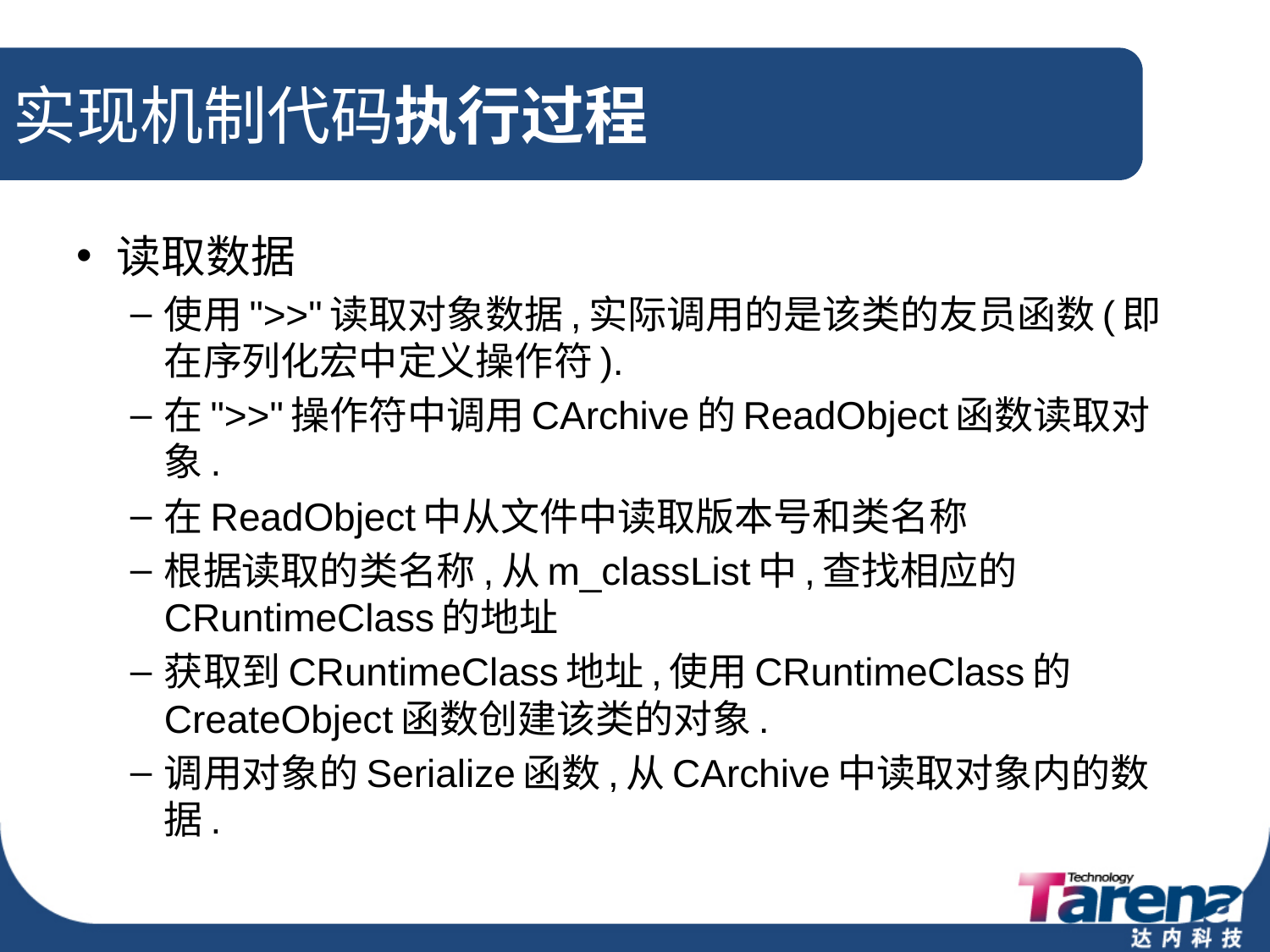

# 实现机制代码执行过程
读取数据
使用">>"读取对象数据,实际调用的是该类的友员函数(即在序列化宏中定义操作符).
在">>"操作符中调用CArchive的ReadObject函数读取对象.
在ReadObject中从文件中读取版本号和类名称
根据读取的类名称,从m_classList中,查找相应的CRuntimeClass的地址
获取到CRuntimeClass地址,使用CRuntimeClass的CreateObject函数创建该类的对象.
调用对象的Serialize函数,从CArchive中读取对象内的数据.